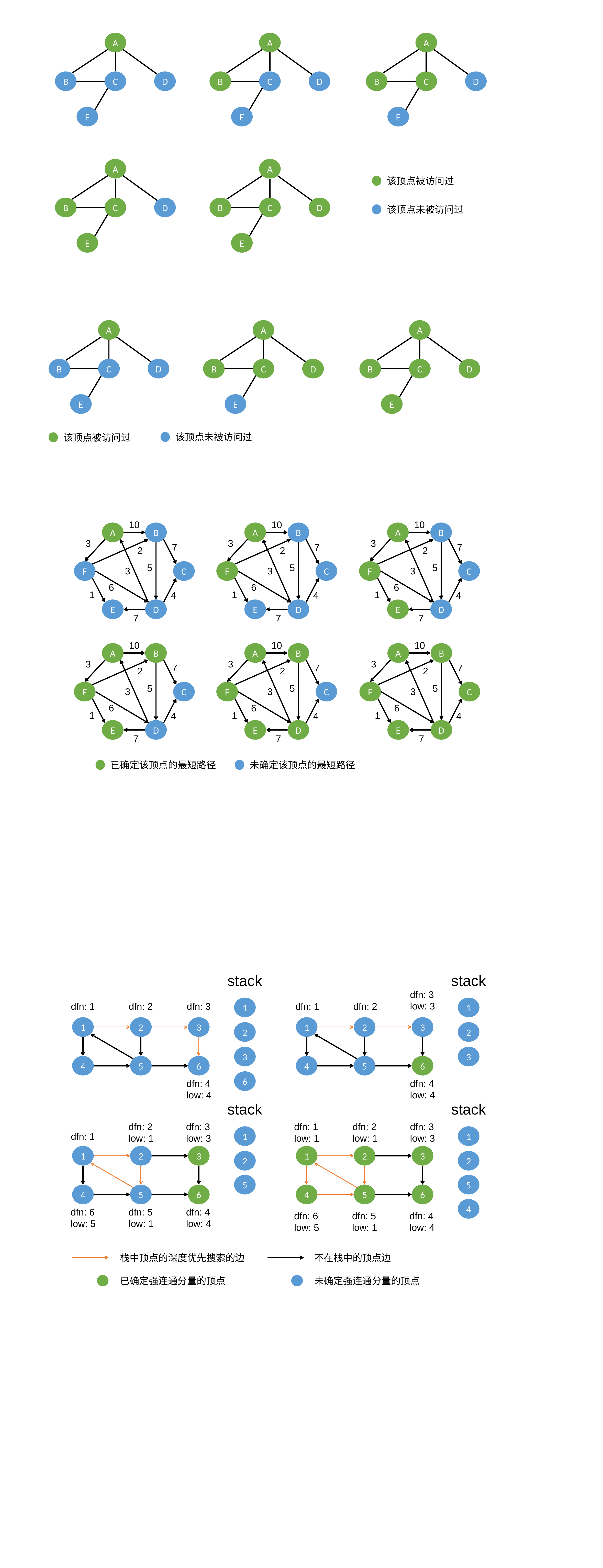

A
A
A
B
C
D
B
C
D
B
C
D
E
E
E
A
A
该顶点被访问过

B
C
D
B
C
D
该顶点未被访问过

E
E
A
A
A
B
C
D
B
C
D
B
C
D
E
E
E
该顶点未被访问过
该顶点被访问过

10
10
10
A
B
A
B
A
B
3
3
3
7
7
7
2
2
2
5
5
5
F
C
F
C
F
C
3
3
3
6
6
6
1
1
1
4
4
4
D
D
D
E
E
E
7
7
7
10
10
10
A
B
A
B
A
B
3
3
3
7
7
7
2
2
2
5
5
5
F
C
F
C
F
C
3
3
3
6
6
6
1
1
1
4
4
4
D
D
D
E
E
E
7
7
7
已确定该顶点的最短路径
未确定该顶点的最短路径

stack
stack
dfn: 3
low: 3
1
1
dfn: 1
dfn: 2
dfn: 3
dfn: 1
dfn: 2
1
2
3
1
2
3
2
2
3
3
4
5
6
4
5
6
6
dfn: 4
low: 4
dfn: 4
low: 4
stack
stack
dfn: 2
low: 1
dfn: 3
low: 3
dfn: 1
low: 1
dfn: 2
low: 1
dfn: 3
low: 3
1
1
dfn: 1
1
2
3
1
2
3
2
2
5
5
4
5
6
4
5
6
4
dfn: 6
low: 5
dfn: 5
low: 1
dfn: 4
low: 4
dfn: 6
low: 5
dfn: 5
low: 1
dfn: 4
low: 4
栈中顶点的深度优先搜索的边
不在栈中的顶点边
已确定强连通分量的顶点
未确定强连通分量的顶点